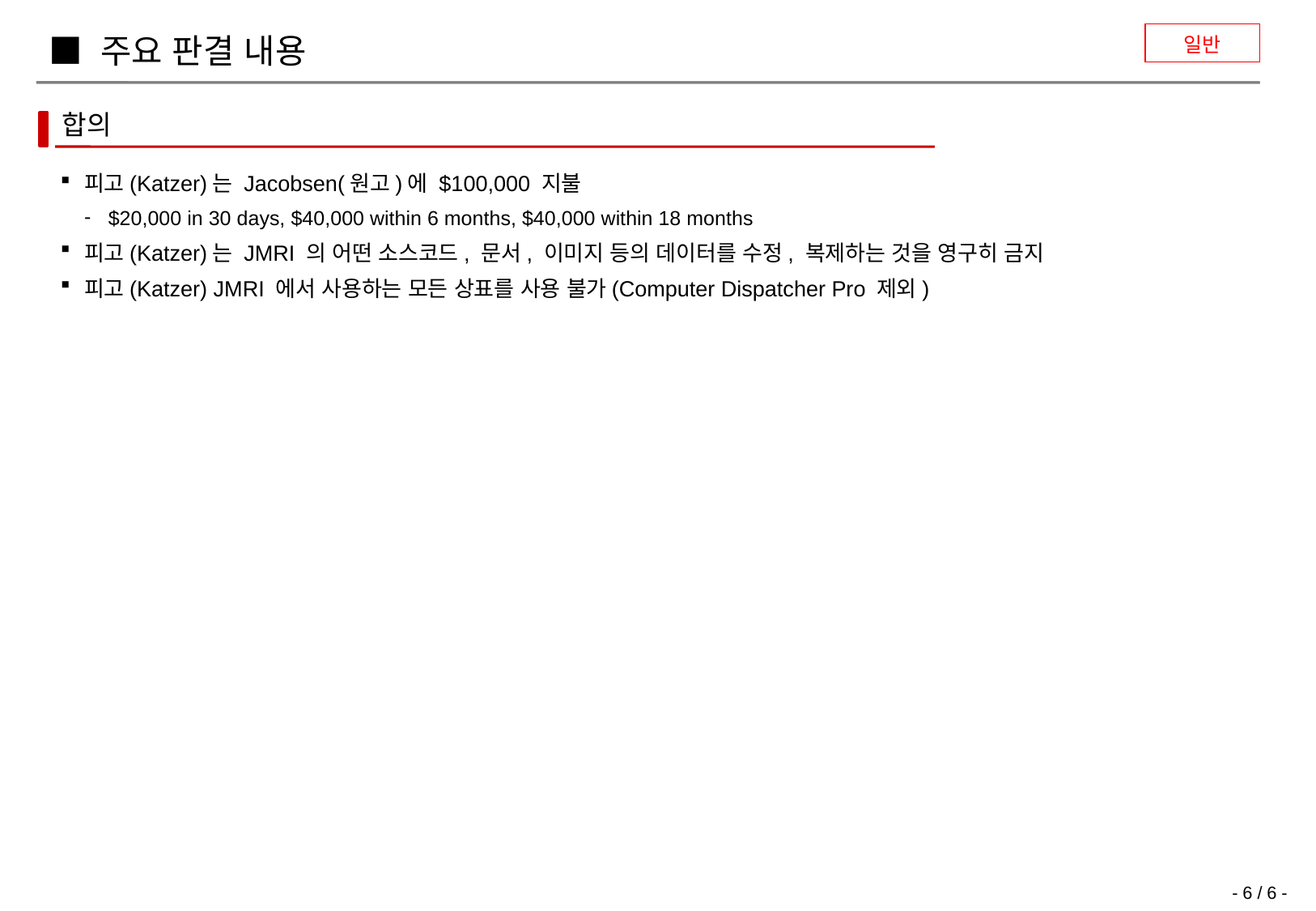

일반
■ 주요 판결 내용
합의

피고(Katzer)는 Jacobsen(원고)에 $100,000 지불
$20,000 in 30 days, $40,000 within 6 months, $40,000 within 18 months
피고(Katzer)는 JMRI 의 어떤 소스코드, 문서, 이미지 등의 데이터를 수정, 복제하는 것을 영구히 금지
피고(Katzer) JMRI 에서 사용하는 모든 상표를 사용 불가(Computer Dispatcher Pro 제외)